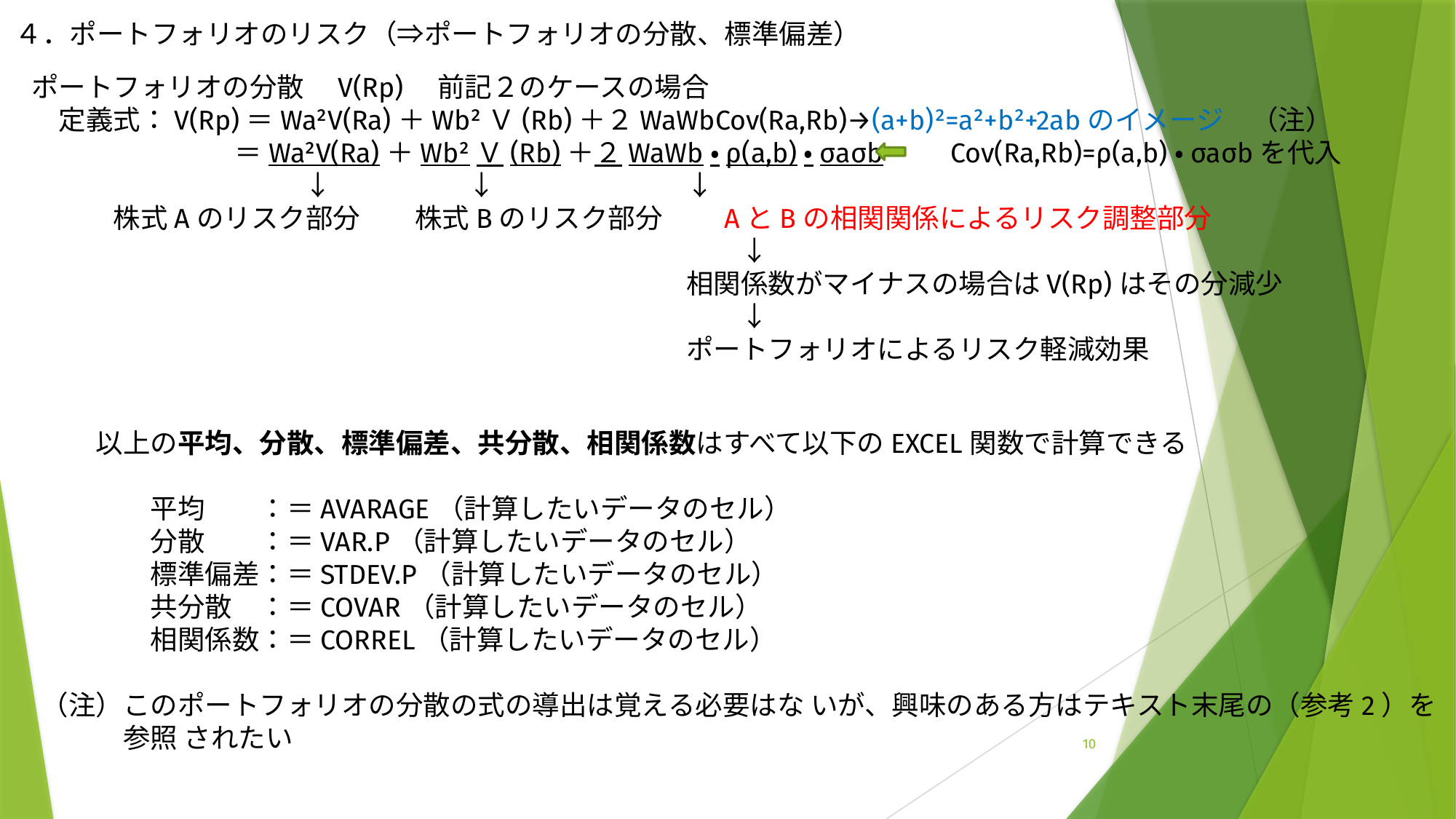

４．ポートフォリオのリスク（⇒ポートフォリオの分散、標準偏差）
ポートフォリオの分散　V(Rp)　前記２のケースの場合
　定義式：V(Rp)＝Wa²V(Ra)＋Wb²Ｖ(Rb)＋２WaWbCov(Ra,Rb)→(a+b)²=a²+b²+2abのイメージ　（注）
　　　　　　　  ＝Wa²V(Ra)＋Wb²Ｖ(Rb)＋２WaWb・ρ(a,b)・σaσb　　Cov(Ra,Rb)=ρ(a,b)・σaσbを代入
　　　　　　　　　　↓　　　　　↓　　　　　　　↓
　　　株式Aのリスク部分　　株式Bのリスク部分　　AとBの相関関係によるリスク調整部分
　　　　　　　　　　　　　　　　　　　　　　　　　　↓
　　　　　　　　　　　　　　　　　　　　　　　　相関係数がマイナスの場合はV(Rp)はその分減少
　　　　　　　　　　　　　　　　　　　　　　　　　　↓
　　　　　　　　　　　　　　　　　　　　　　　　ポートフォリオによるリスク軽減効果

　　以上の平均、分散、標準偏差、共分散、相関係数はすべて以下のEXCEL関数で計算できる

　　　　平均　　：＝AVARAGE（計算したいデータのセル）
　　　　分散　　：＝VAR.P（計算したいデータのセル）
　　　　標準偏差：＝STDEV.P（計算したいデータのセル）
　　　　共分散　：＝COVAR（計算したいデータのセル）
　　　　相関係数：＝CORREL（計算したいデータのセル）

（注）このポートフォリオの分散の式の導出は覚える必要はな いが、興味のある方はテキスト末尾の（参考2）を
　　　参照 されたい

10